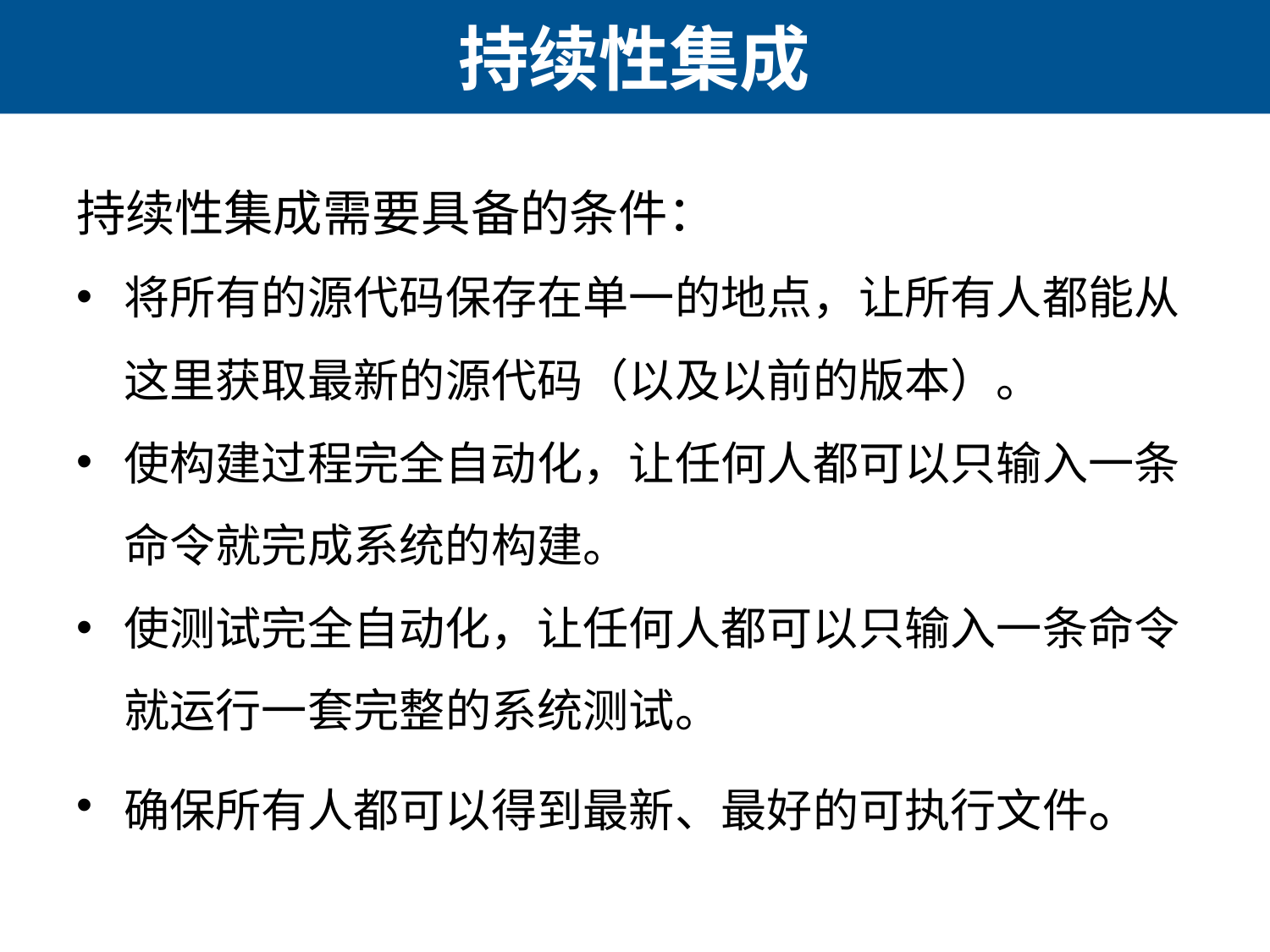

# 持续性集成
持续性集成需要具备的条件：
将所有的源代码保存在单一的地点，让所有人都能从这里获取最新的源代码（以及以前的版本）。
使构建过程完全自动化，让任何人都可以只输入一条命令就完成系统的构建。
使测试完全自动化，让任何人都可以只输入一条命令就运行一套完整的系统测试。
确保所有人都可以得到最新、最好的可执行文件。